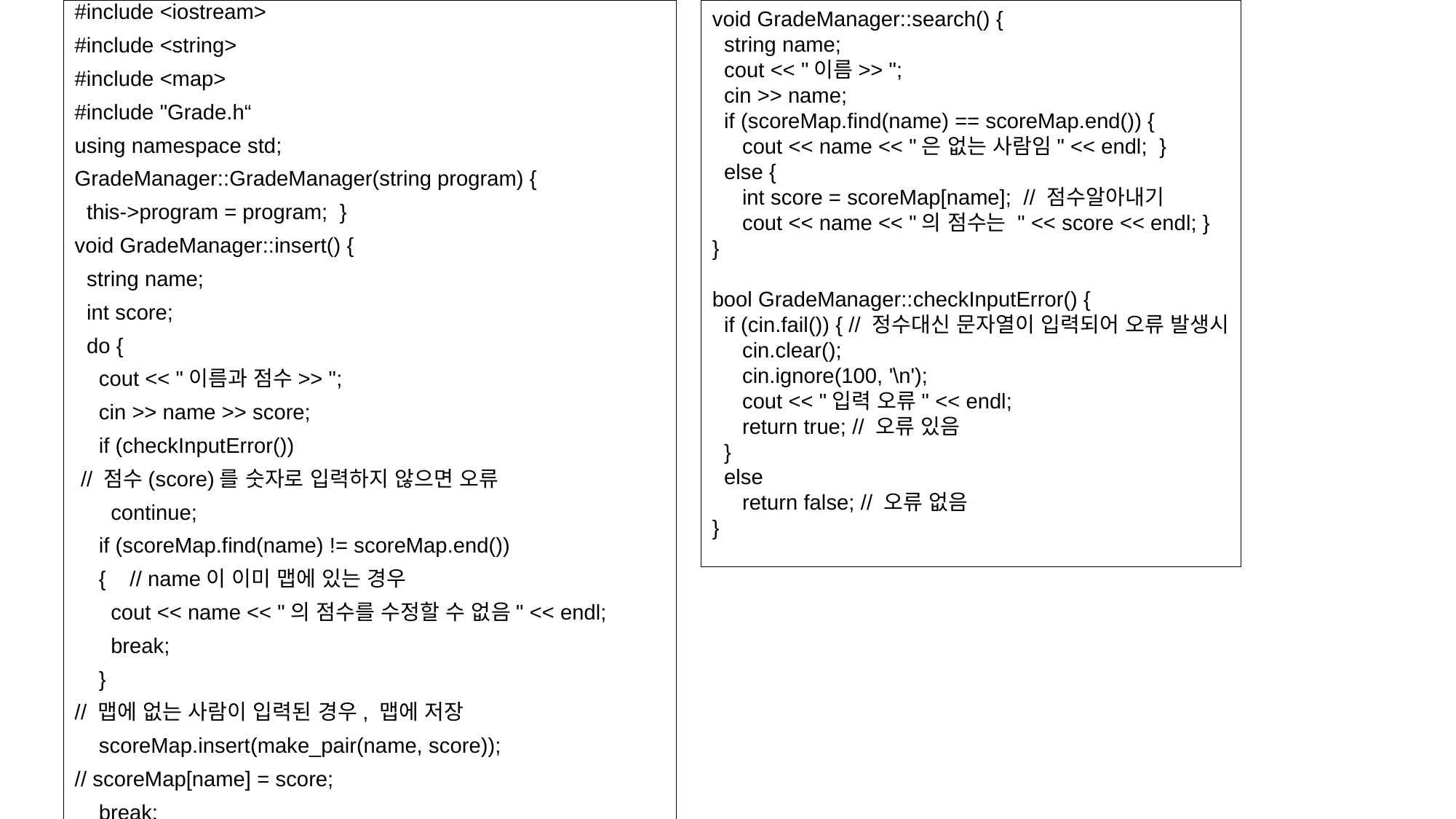

#include <iostream>
#include <string>
#include <map>
#include "Grade.h“
using namespace std;
GradeManager::GradeManager(string program) {
  this->program = program;  }
void GradeManager::insert() {
  string name;
  int score;
  do {
    cout << "이름과 점수>> ";
    cin >> name >> score;
    if (checkInputError())
 // 점수(score)를 숫자로 입력하지 않으면 오류
      continue;
    if (scoreMap.find(name) != scoreMap.end())
    {    // name이 이미 맵에 있는 경우
      cout << name << "의 점수를 수정할 수 없음" << endl;
      break;
    }
// 맵에 없는 사람이 입력된 경우, 맵에 저장
    scoreMap.insert(make_pair(name, score));
// scoreMap[name] = score;
    break;
  } while(true);
}
void GradeManager::search() {
  string name;
  cout << "이름>> ";
  cin >> name;
  if (scoreMap.find(name) == scoreMap.end()) {
     cout << name << "은 없는 사람임" << endl;  }
  else {
     int score = scoreMap[name];  // 점수알아내기
     cout << name << "의 점수는 " << score << endl; }
}

bool GradeManager::checkInputError() {
  if (cin.fail()) { // 정수대신 문자열이 입력되어 오류 발생시
     cin.clear();
     cin.ignore(100, '\n');
     cout << "입력 오류" << endl;
     return true; // 오류 있음
  }
  else
     return false; // 오류 없음
}